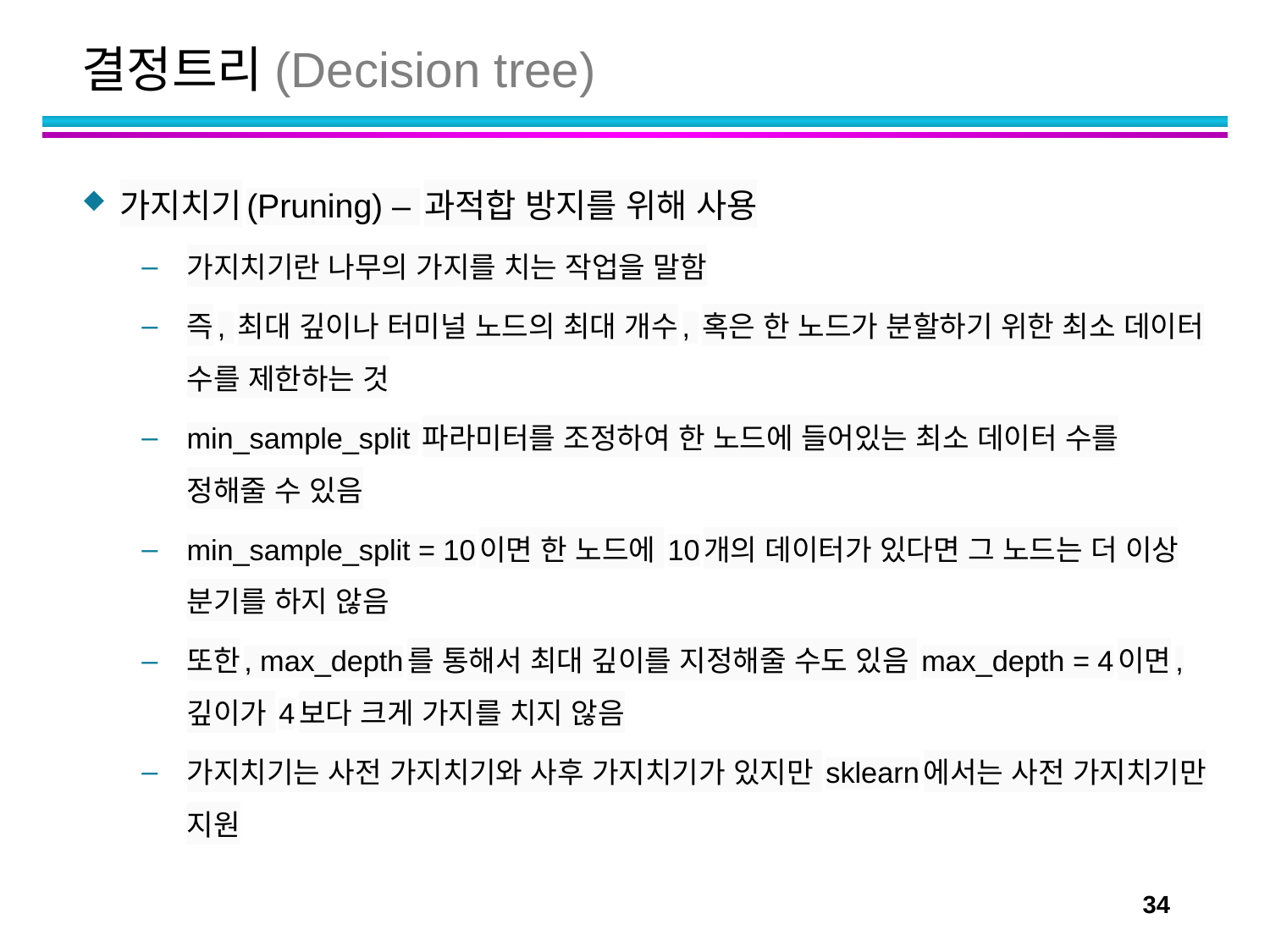

결정트리(Decision tree)
가지치기(Pruning) – 과적합 방지를 위해 사용
가지치기란 나무의 가지를 치는 작업을 말함
즉, 최대 깊이나 터미널 노드의 최대 개수, 혹은 한 노드가 분할하기 위한 최소 데이터 수를 제한하는 것
min_sample_split 파라미터를 조정하여 한 노드에 들어있는 최소 데이터 수를 정해줄 수 있음
min_sample_split = 10이면 한 노드에 10개의 데이터가 있다면 그 노드는 더 이상 분기를 하지 않음
또한, max_depth를 통해서 최대 깊이를 지정해줄 수도 있음 max_depth = 4이면, 깊이가 4보다 크게 가지를 치지 않음
가지치기는 사전 가지치기와 사후 가지치기가 있지만 sklearn에서는 사전 가지치기만 지원
34